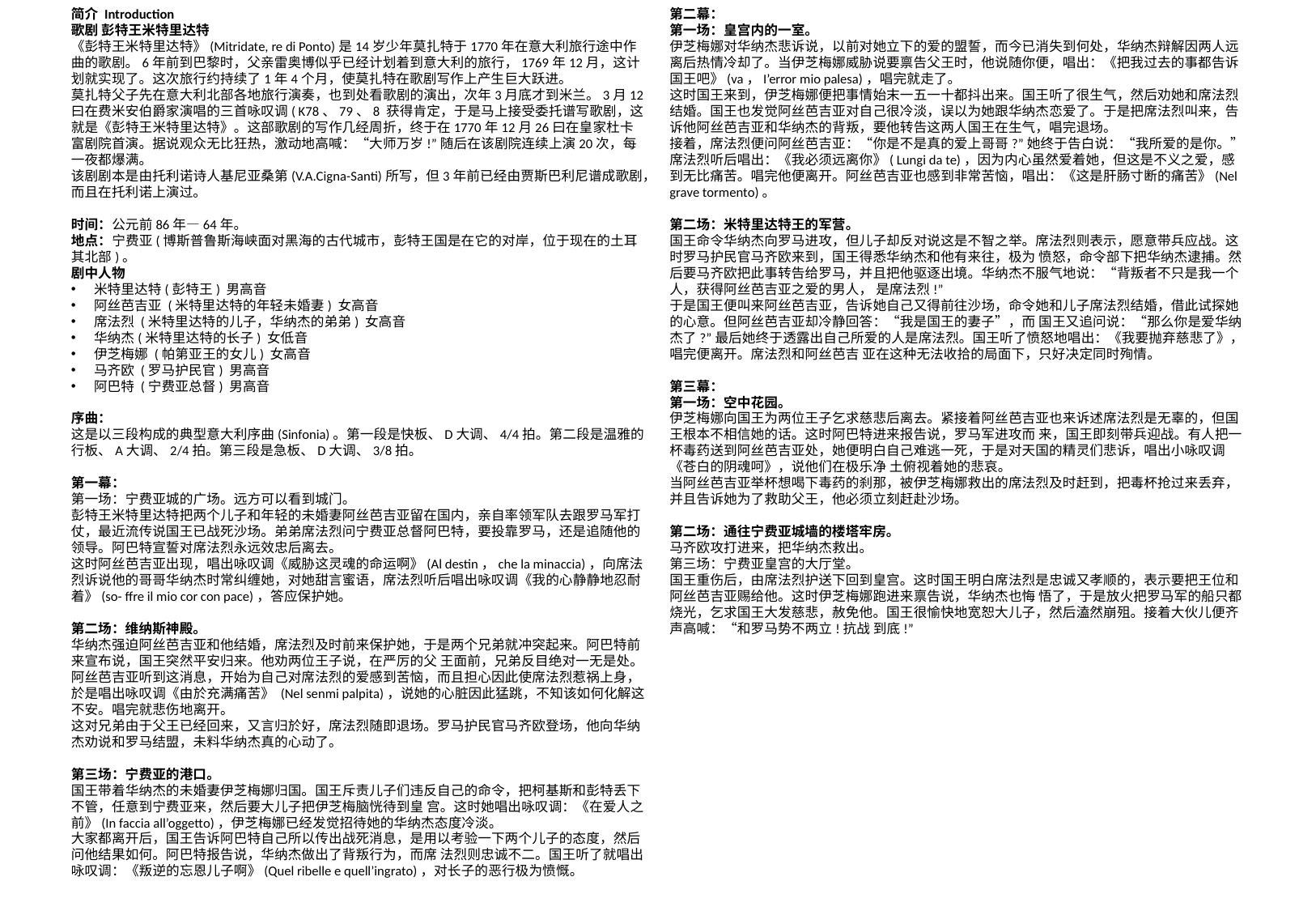

简介 Introduction
歌剧 彭特王米特里达特
《彭特王米特里达特》(Mitridate, re di Ponto)是14岁少年莫扎特于1770年在意大利旅行途中作曲的歌剧。6年前到巴黎时，父亲雷奥博似乎已经计划着到意大利的旅行，1769年12月，这计划就实现了。这次旅行约持续了1年4个月，使莫扎特在歌剧写作上产生巨大跃进。
莫扎特父子先在意大利北部各地旅行演奏，也到处看歌剧的演出，次年3月底才到米兰。3月12曰在费米安伯爵家演唱的三首咏叹调( K78、79、8 获得肯定，于是马上接受委托谱写歌剧，这就是《彭特王米特里达特》。这部歌剧的写作几经周折，终于在1770年12月26曰在皇家杜卡富剧院首演。据说观众无比狂热，激动地高喊：“大师万岁!”随后在该剧院连续上演20次，每一夜都爆满。
该剧剧本是由托利诺诗人基尼亚桑第(V.A.Cigna-Santi)所写，但3年前已经由贾斯巴利尼谱成歌剧，而且在托利诺上演过。

时间：公元前86年―64年。
地点：宁费亚(博斯普鲁斯海峡面对黑海的古代城市，彭特王国是在它的对岸，位于现在的土耳其北部)。
剧中人物
米特里达特(彭特王) 男高音
阿丝芭吉亚 (米特里达特的年轻未婚妻) 女高音
席法烈 (米特里达特的儿子，华纳杰的弟弟) 女高音
华纳杰(米特里达特的长子) 女低音
伊芝梅娜 (帕第亚王的女儿) 女高音
马齐欧 (罗马护民官) 男高音
阿巴特 (宁费亚总督) 男高音

序曲：
这是以三段构成的典型意大利序曲(Sinfonia)。第一段是快板、D大调、4/4拍。第二段是温雅的行板、A大调、2/4拍。第三段是急板、D大调、3/8拍。

第一幕：
第一场：宁费亚城的广场。远方可以看到城门。
彭特王米特里达特把两个儿子和年轻的未婚妻阿丝芭吉亚留在国内，亲自率领军队去跟罗马军打仗，最近流传说国王已战死沙场。弟弟席法烈问宁费亚总督阿巴特，要投靠罗马，还是追随他的领导。阿巴特宣誓对席法烈永远效忠后离去。
这时阿丝芭吉亚出现，唱出咏叹调《威胁这灵魂的命运啊》(Al destin，che la minaccia)，向席法烈诉说他的哥哥华纳杰时常纠缠她，对她甜言蜜语，席法烈听后唱出咏叹调《我的心静静地忍耐着》(so- ffre il mio cor con pace)，答应保护她。

第二场：维纳斯神殿。
华纳杰强迫阿丝芭吉亚和他结婚，席法烈及时前来保护她，于是两个兄弟就冲突起来。阿巴特前来宣布说，国王突然平安归来。他劝两位王子说，在严厉的父 王面前，兄弟反目绝对一无是处。阿丝芭吉亚听到这消息，开始为自己对席法烈的爱感到苦恼，而且担心因此使席法烈惹祸上身，於是唱出咏叹调《由於充满痛苦》 (Nel senmi palpita)，说她的心脏因此猛跳，不知该如何化解这不安。唱完就悲伤地离开。
这对兄弟由于父王已经回来，又言归於好，席法烈随即退场。罗马护民官马齐欧登场，他向华纳杰劝说和罗马结盟，未料华纳杰真的心动了。

第三场：宁费亚的港口。
国王带着华纳杰的未婚妻伊芝梅娜归国。国王斥责儿子们违反自己的命令，把柯基斯和彭特丢下不管，任意到宁费亚来，然后要大儿子把伊芝梅脑恍待到皇 宫。这时她唱出咏叹调：《在爱人之前》(In faccia all’oggetto)，伊芝梅娜已经发觉招待她的华纳杰态度冷淡。
大家都离开后，国王告诉阿巴特自己所以传出战死消息，是用以考验一下两个儿子的态度，然后问他结果如何。阿巴特报告说，华纳杰做出了背叛行为，而席 法烈则忠诚不二。国王听了就唱出咏叹调：《叛逆的忘恩儿子啊》(Quel ribelle e quell’ingrato)，对长子的恶行极为愤慨。

第二幕：
第一场：皇宫内的一室。
伊芝梅娜对华纳杰悲诉说，以前对她立下的爱的盟誓，而今已消失到何处，华纳杰辩解因两人远离后热情冷却了。当伊芝梅娜威胁说要禀告父王时，他说随你便，唱出：《把我过去的事都告诉国王吧》(va，I’error mio palesa)，唱完就走了。
这时国王来到，伊芝梅娜便把事情始末一五一十都抖出来。国王听了很生气，然后劝她和席法烈结婚。国王也发觉阿丝芭吉亚对自己很冷淡，误以为她跟华纳杰恋爱了。于是把席法烈叫来，告诉他阿丝芭吉亚和华纳杰的背叛，要他转告这两人国王在生气，唱完退场。
接着，席法烈便问阿丝芭吉亚：“你是不是真的爱上哥哥?”她终于告白说：“我所爱的是你。”席法烈听后唱出：《我必须远离你》( Lungi da te)，因为内心虽然爱着她，但这是不义之爱，感到无比痛苦。唱完他便离开。阿丝芭吉亚也感到非常苦恼，唱出：《这是肝肠寸断的痛苦》(Nel grave tormento)。

第二场：米特里达特王的军营。
国王命令华纳杰向罗马进攻，但儿子却反对说这是不智之举。席法烈则表示，愿意带兵应战。这时罗马护民官马齐欧来到，国王得悉华纳杰和他有来往，极为 愤怒，命令部下把华纳杰逮捕。然后要马齐欧把此事转告给罗马，并且把他驱逐出境。华纳杰不服气地说：“背叛者不只是我一个人，获得阿丝芭吉亚之爱的男人， 是席法烈!”
于是国王便叫来阿丝芭吉亚，告诉她自己又得前往沙场，命令她和儿子席法烈结婚，借此试探她的心意。但阿丝芭吉亚却冷静回答：“我是国王的妻子”，而 国王又追问说：“那么你是爱华纳杰了?”最后她终于透露出自己所爱的人是席法烈。国王听了愤怒地唱出：《我要抛弃慈悲了》，唱完便离开。席法烈和阿丝芭吉 亚在这种无法收拾的局面下，只好决定同时殉情。

第三幕：
第一场：空中花园。
伊芝梅娜向国王为两位王子乞求慈悲后离去。紧接着阿丝芭吉亚也来诉述席法烈是无辜的，但国王根本不相信她的话。这时阿巴特进来报告说，罗马军进攻而 来，国王即刻带兵迎战。有人把一杯毒药送到阿丝芭吉亚处，她便明白自己难逃一死，于是对天国的精灵们悲诉，唱出小咏叹调《苍白的阴魂呵》，说他们在极乐净 土俯视着她的悲哀。
当阿丝芭吉亚举杯想喝下毒药的刹那，被伊芝梅娜救出的席法烈及时赶到，把毒杯抢过来丢弃，并且告诉她为了救助父王，他必须立刻赶赴沙场。

第二场：通往宁费亚城墙的楼塔牢房。
马齐欧攻打进来，把华纳杰救出。
第三场：宁费亚皇宫的大厅堂。
国王重伤后，由席法烈护送下回到皇宫。这时国王明白席法烈是忠诚又孝顺的，表示要把王位和阿丝芭吉亚赐给他。这时伊芝梅娜跑进来禀告说，华纳杰也悔 悟了，于是放火把罗马军的船只都烧光，乞求国王大发慈悲，赦免他。国王很愉快地宽恕大儿子，然后溘然崩殂。接着大伙儿便齐声高喊：“和罗马势不两立!抗战 到底!”